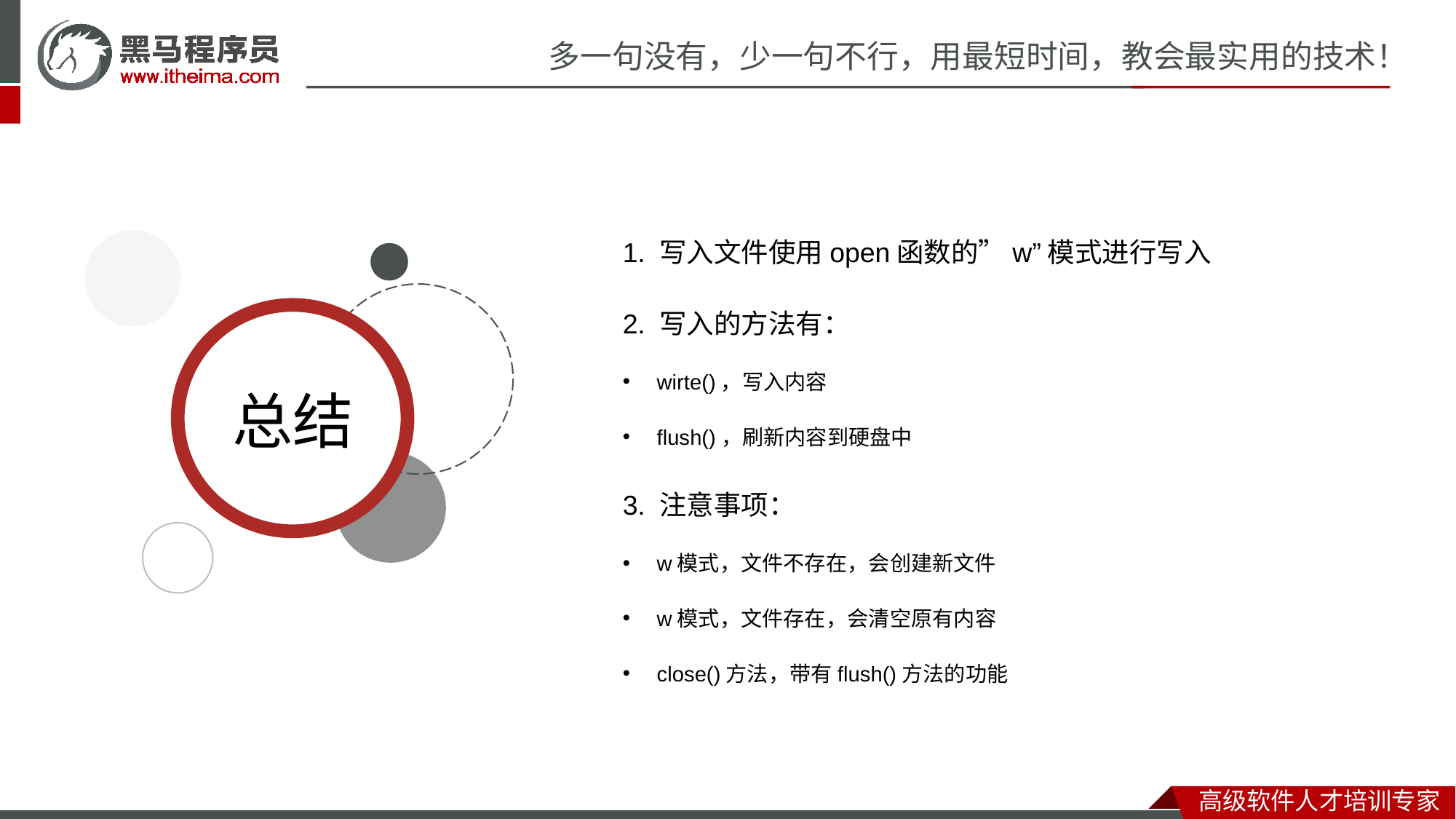

1. 写入文件使用open函数的”w”模式进行写入
2. 写入的方法有：
wirte()，写入内容
flush()，刷新内容到硬盘中
3. 注意事项：
w模式，文件不存在，会创建新文件
w模式，文件存在，会清空原有内容
close()方法，带有flush()方法的功能